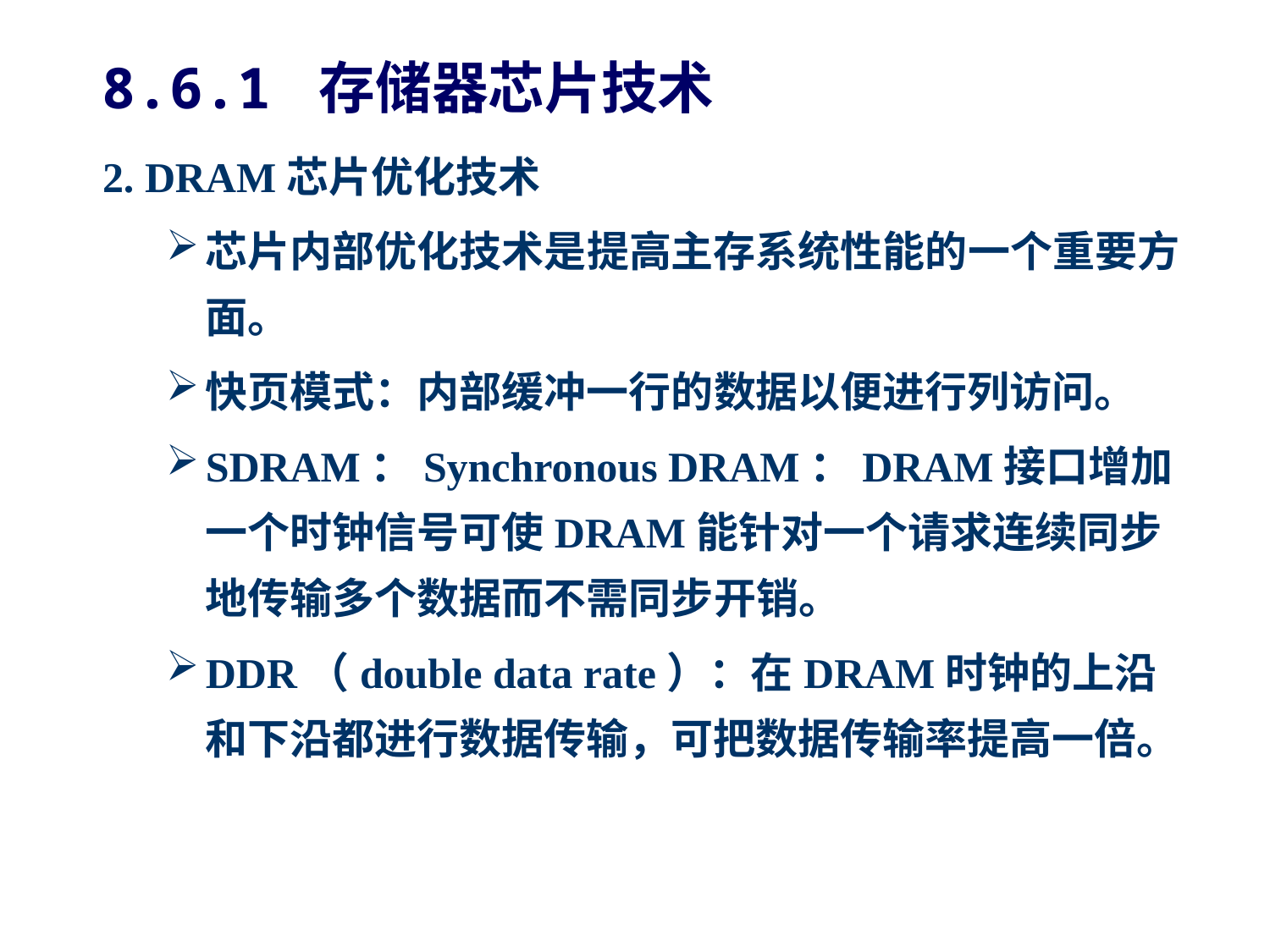

8.6.1 存储器芯片技术
2. DRAM芯片优化技术
芯片内部优化技术是提高主存系统性能的一个重要方面。
快页模式：内部缓冲一行的数据以便进行列访问。
SDRAM：Synchronous DRAM：DRAM接口增加一个时钟信号可使DRAM能针对一个请求连续同步地传输多个数据而不需同步开销。
DDR（double data rate）：在DRAM时钟的上沿和下沿都进行数据传输，可把数据传输率提高一倍。